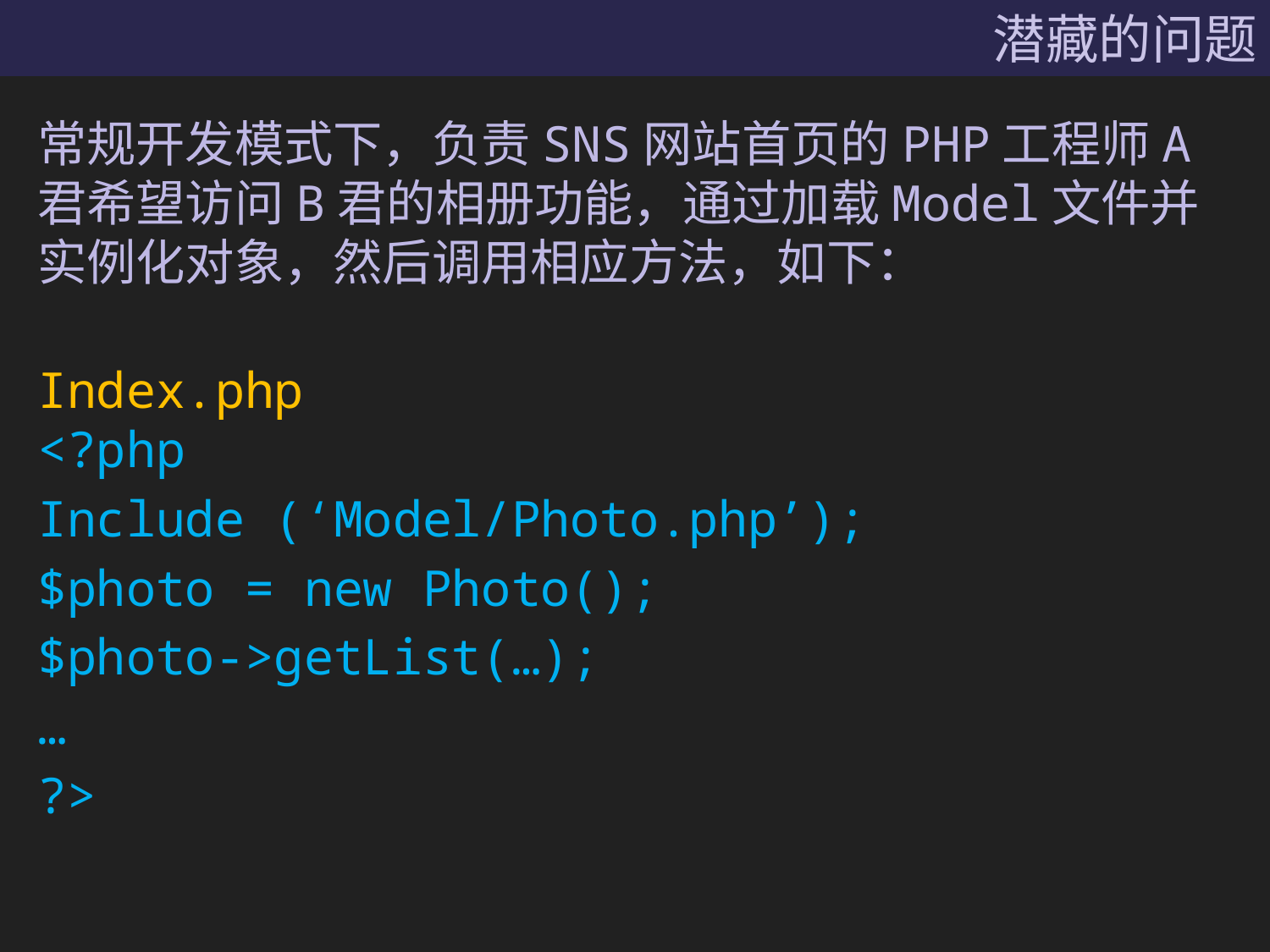

# 潜藏的问题
常规开发模式下，负责SNS网站首页的PHP工程师A君希望访问B君的相册功能，通过加载Model文件并实例化对象，然后调用相应方法，如下：
Index.php
<?php
Include (‘Model/Photo.php’);
$photo = new Photo();
$photo->getList(…);
…
?>